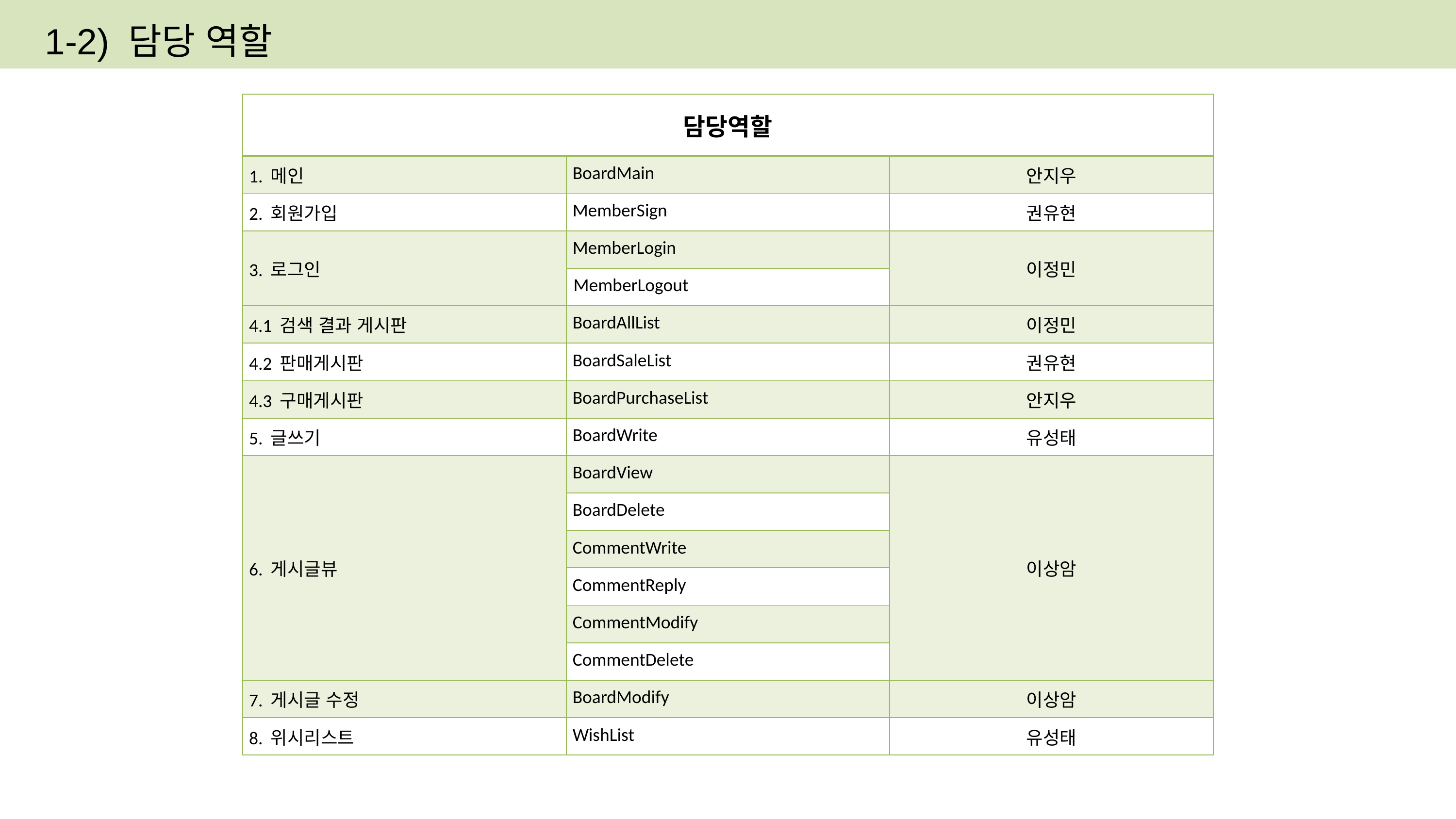

1-2) 담당 역할
| 담당역할 |  |  |
| --- | --- | --- |
| 1. 메인 | BoardMain | 안지우 |
| 2. 회원가입 | MemberSign | 권유현 |
| 3. 로그인 | MemberLogin | 이정민 |
|  | MemberLogout |  |
| 4.1 검색 결과 게시판 | BoardAllList | 이정민 |
| 4.2 판매게시판 | BoardSaleList | 권유현 |
| 4.3 구매게시판 | BoardPurchaseList | 안지우 |
| 5. 글쓰기 | BoardWrite | 유성태 |
| 6. 게시글뷰 | BoardView | 이상암 |
|  | BoardDelete |  |
|  | CommentWrite |  |
|  | CommentReply |  |
|  | CommentModify |  |
|  | CommentDelete |  |
| 7. 게시글 수정 | BoardModify | 이상암 |
| 8. 위시리스트 | WishList | 유성태 |